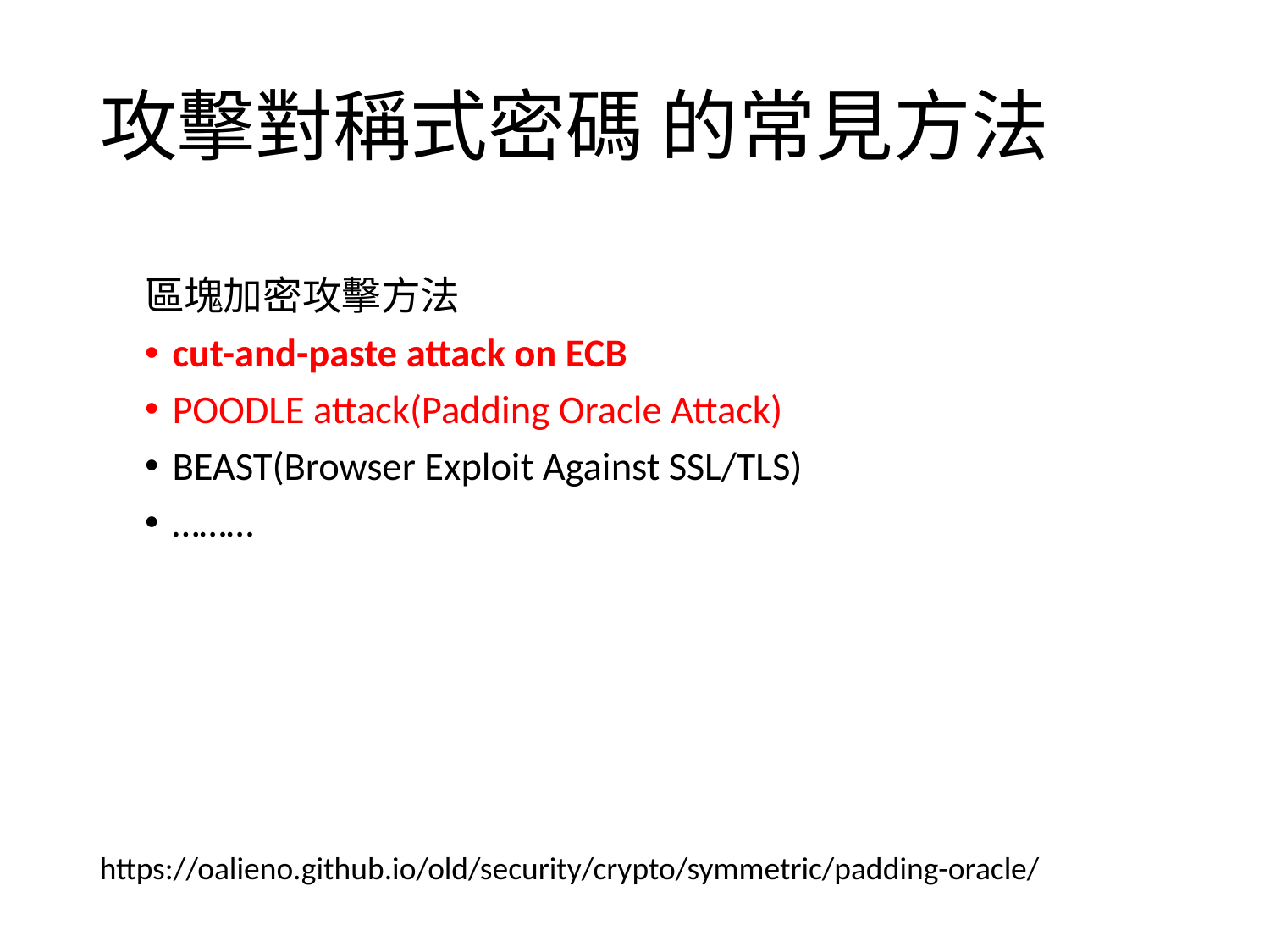

# 攻擊對稱式密碼 的常見方法
區塊加密攻擊⽅法
cut-and-paste attack on ECB
POODLE attack(Padding Oracle Attack)
BEAST(Browser Exploit Against SSL/TLS)
………
https://oalieno.github.io/old/security/crypto/symmetric/padding-oracle/